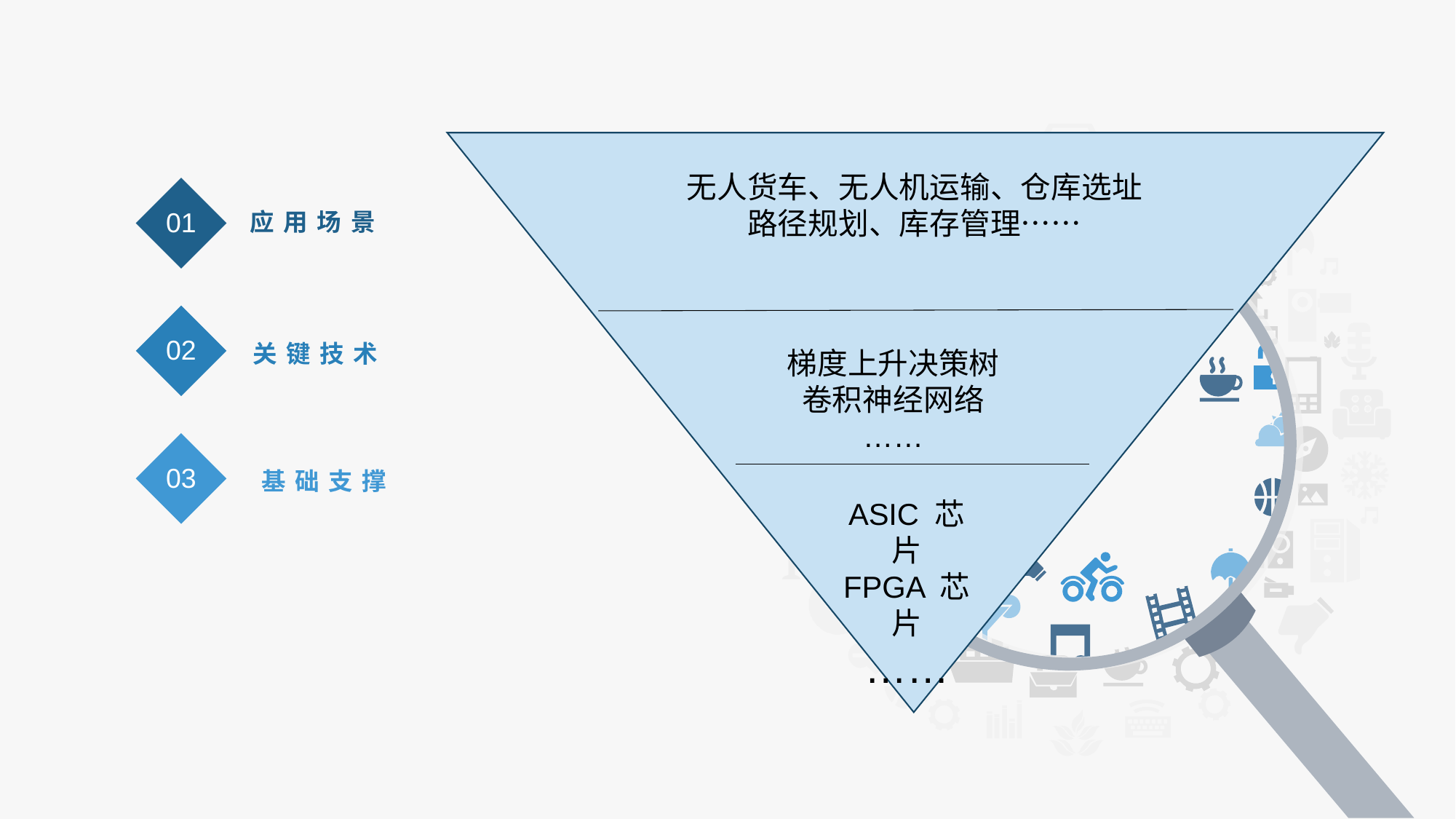

无人货车、无人机运输、仓库选址
路径规划、库存管理……
01
应用场景
02
关键技术
03
基础支撑
梯度上升决策树
卷积神经网络
……
ASIC 芯片
FPGA 芯片
……